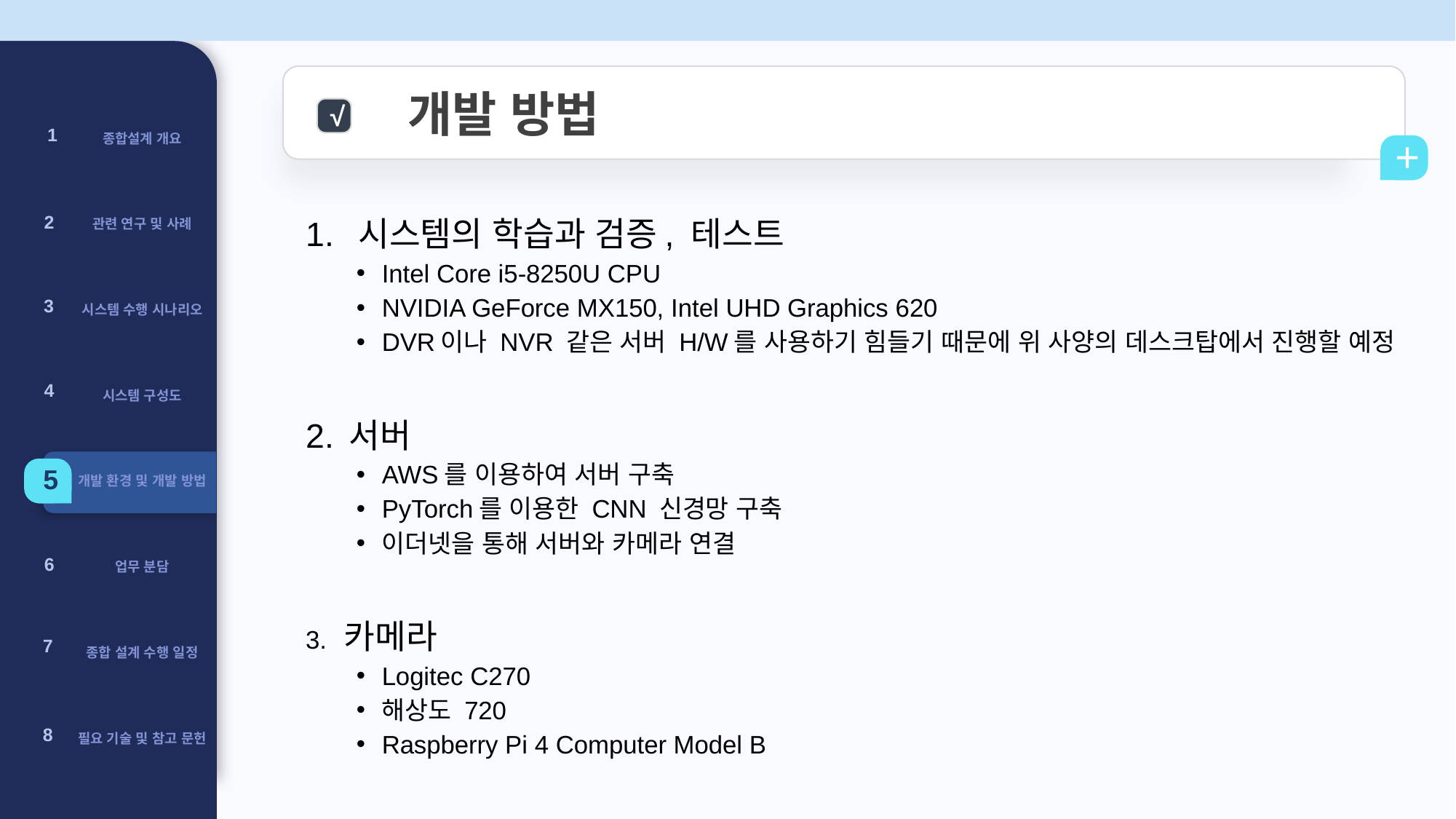

개발 방법
| 종합설계 개요 |
| --- |
| 관련 연구 및 사례 |
| 시스템 수행 시나리오 |
| 시스템 구성도 |
| 개발 환경 및 개발 방법 |
| 업무 분담 |
| 종합 설계 수행 일정 |
| 필요 기술 및 참고 문헌 |
√
1
+

2
  시스템의 학습과 검증, 테스트
Intel Core i5-8250U CPU
NVIDIA GeForce MX150, Intel UHD Graphics 620
DVR이나 NVR 같은 서버 H/W를 사용하기 힘들기 때문에 위 사양의 데스크탑에서 진행할 예정

 서버
AWS를 이용하여 서버 구축
PyTorch를 이용한 CNN 신경망 구축
이더넷을 통해 서버와 카메라 연결

 카메라
Logitec C270
해상도 720
Raspberry Pi 4 Computer Model B
3
4

5
6
7
8